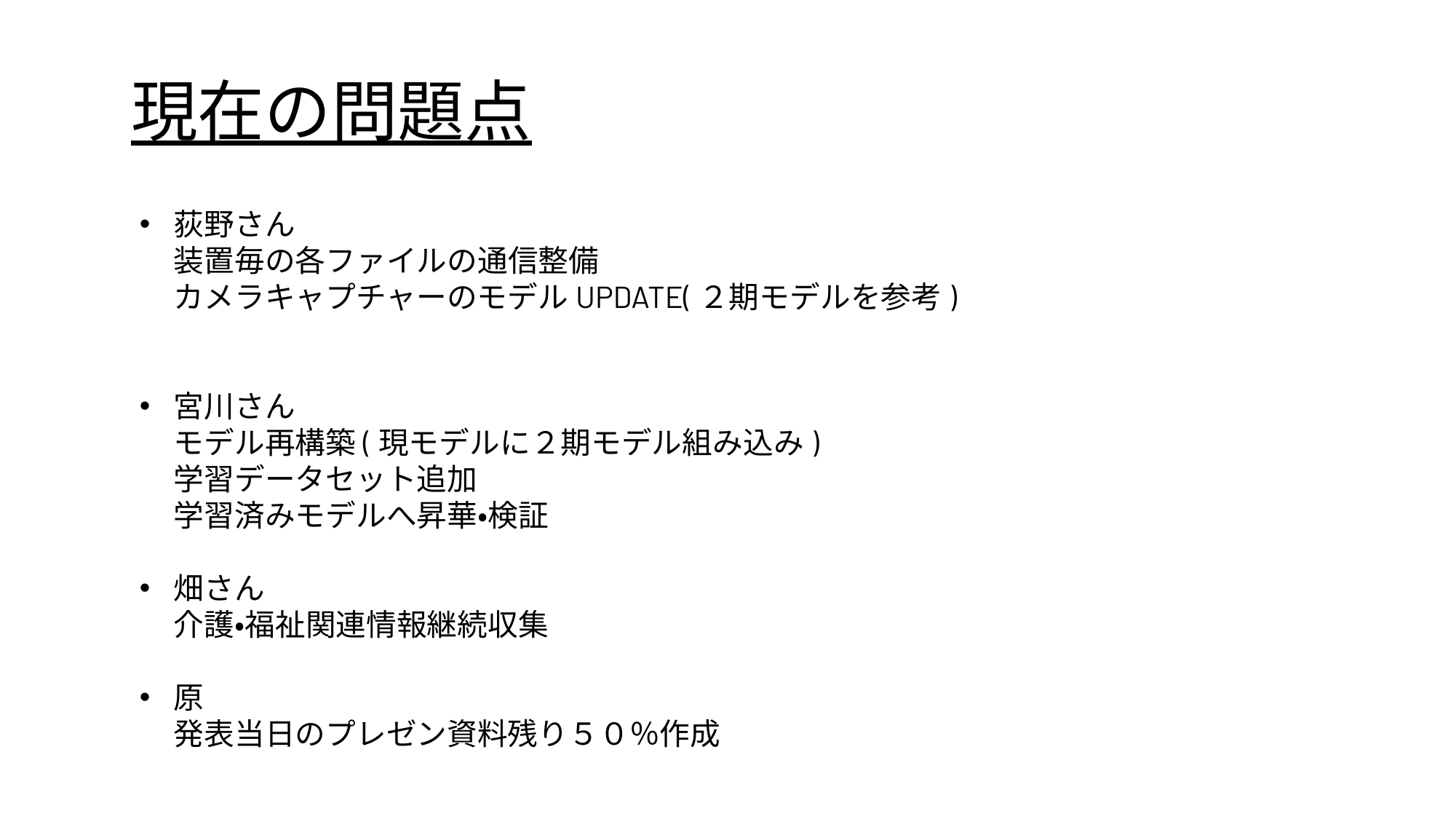

現在の問題点
荻野さん
装置毎の各ファイルの通信整備
カメラキャプチャーのモデルUPDATE(２期モデルを参考)
宮川さん
モデル再構築(現モデルに２期モデル組み込み)
学習データセット追加
学習済みモデルへ昇華・検証
畑さん
介護・福祉関連情報継続収集
原
発表当日のプレゼン資料残り５０％作成